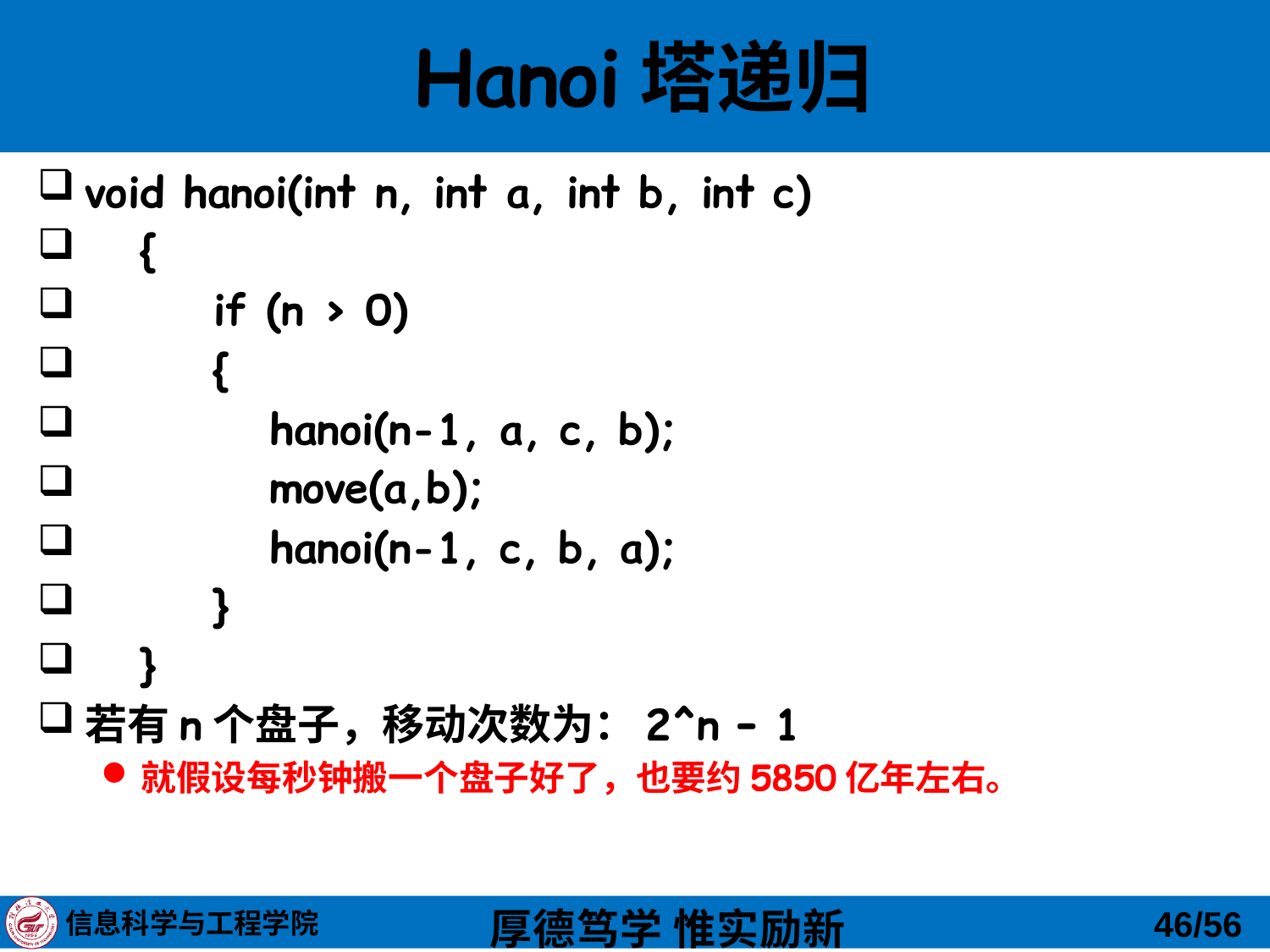

# Hanoi塔递归
void hanoi(int n, int a, int b, int c)
   {
       if (n > 0)
       {
          hanoi(n-1, a, c, b);
          move(a,b);
          hanoi(n-1, c, b, a);
       }
   }
若有n个盘子，移动次数为：2^n – 1
就假设每秒钟搬一个盘子好了，也要约5850亿年左右。

46/56